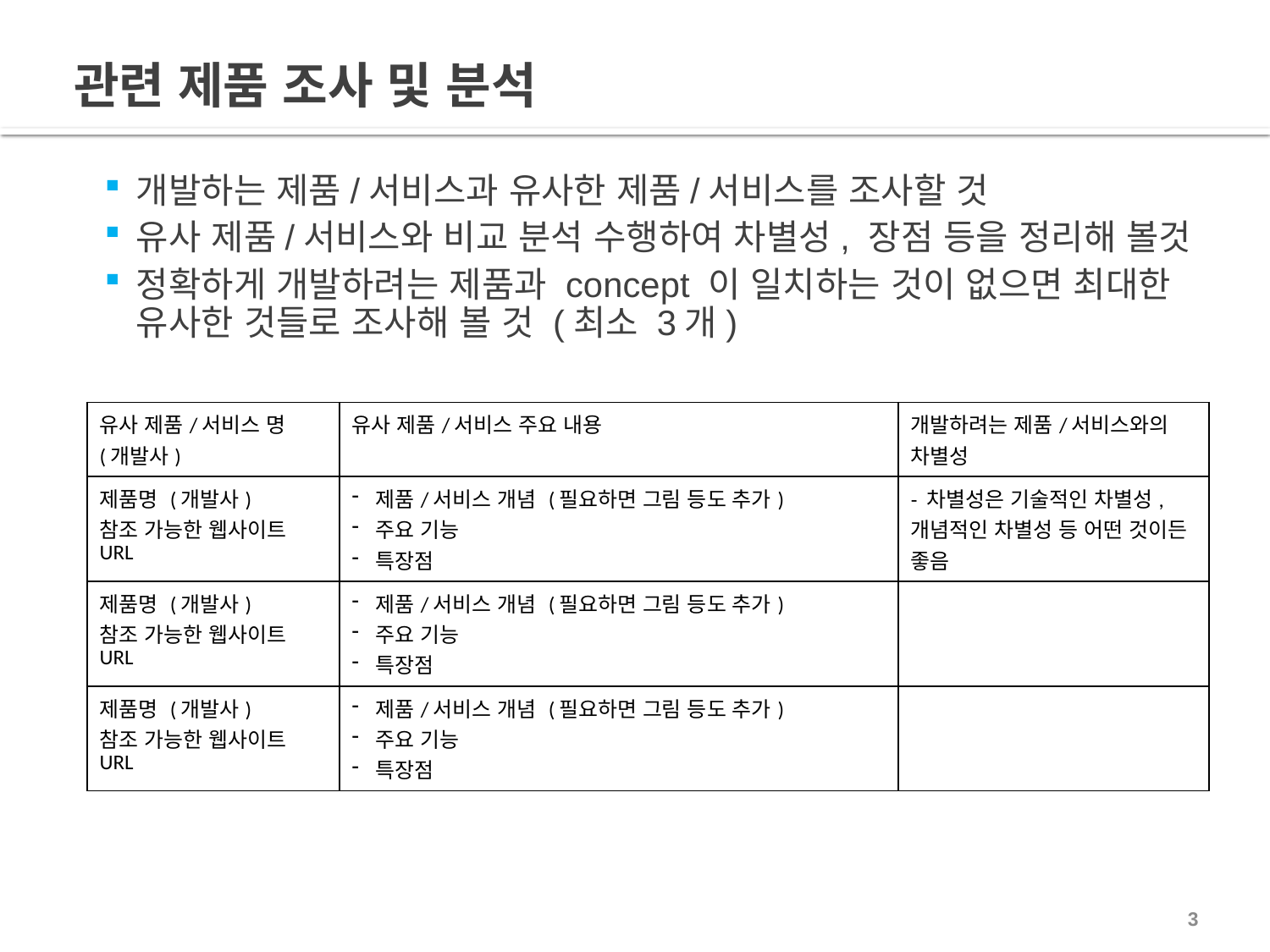

# 관련 제품 조사 및 분석
개발하는 제품/서비스과 유사한 제품/서비스를 조사할 것
유사 제품/서비스와 비교 분석 수행하여 차별성, 장점 등을 정리해 볼것
정확하게 개발하려는 제품과 concept 이 일치하는 것이 없으면 최대한 유사한 것들로 조사해 볼 것 (최소 3개)
| 유사 제품/서비스 명 (개발사) | 유사 제품/서비스 주요 내용 | 개발하려는 제품/서비스와의 차별성 |
| --- | --- | --- |
| 제품명 (개발사) 참조 가능한 웹사이트 URL | 제품/서비스 개념 (필요하면 그림 등도 추가) 주요 기능 특장점 | - 차별성은 기술적인 차별성, 개념적인 차별성 등 어떤 것이든 좋음 |
| 제품명 (개발사) 참조 가능한 웹사이트 URL | 제품/서비스 개념 (필요하면 그림 등도 추가) 주요 기능 특장점 |  |
| 제품명 (개발사) 참조 가능한 웹사이트 URL | 제품/서비스 개념 (필요하면 그림 등도 추가) 주요 기능 특장점 |  |
3